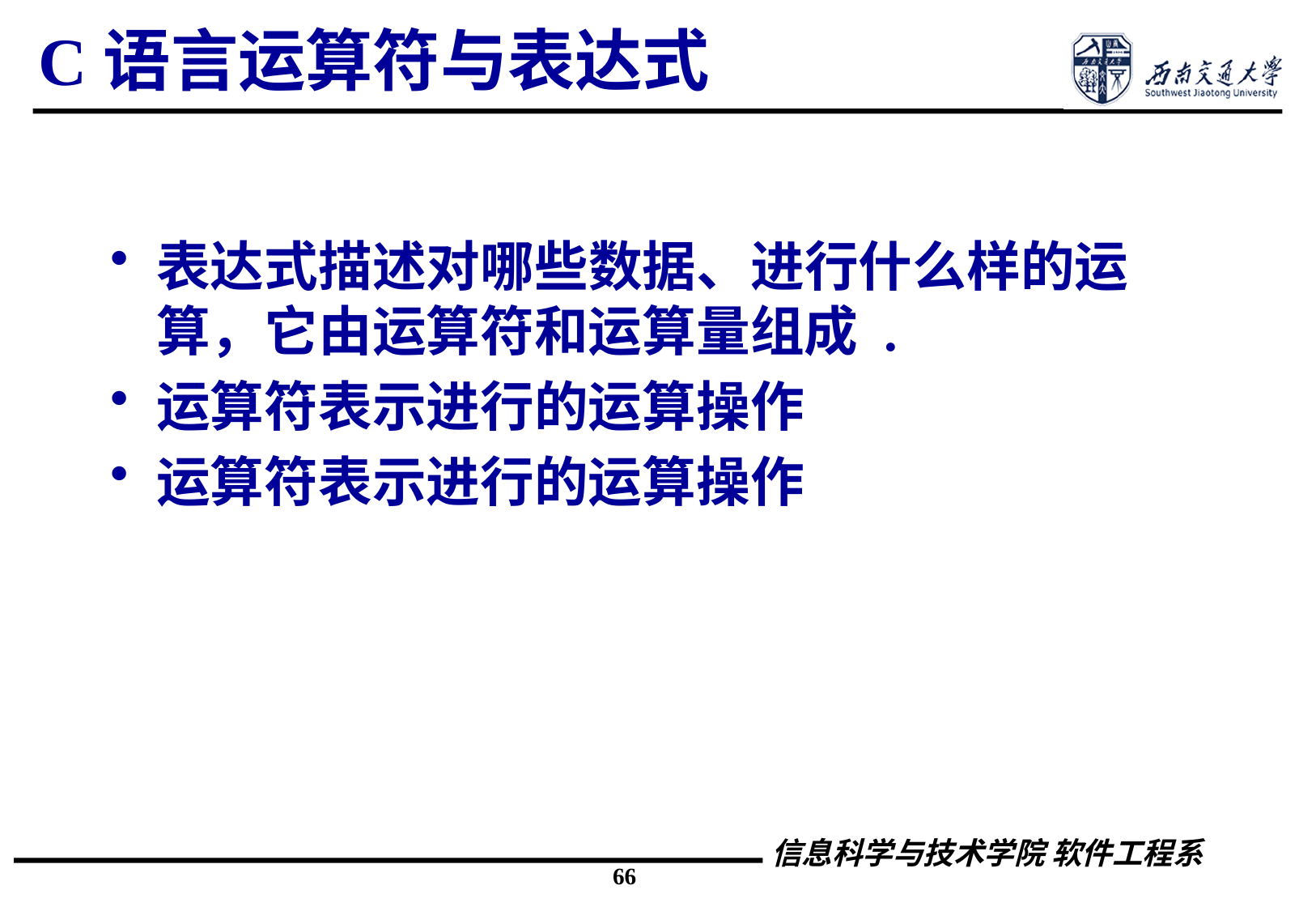

# C语言运算符与表达式
表达式描述对哪些数据、进行什么样的运算，它由运算符和运算量组成 .
运算符表示进行的运算操作
运算符表示进行的运算操作
66